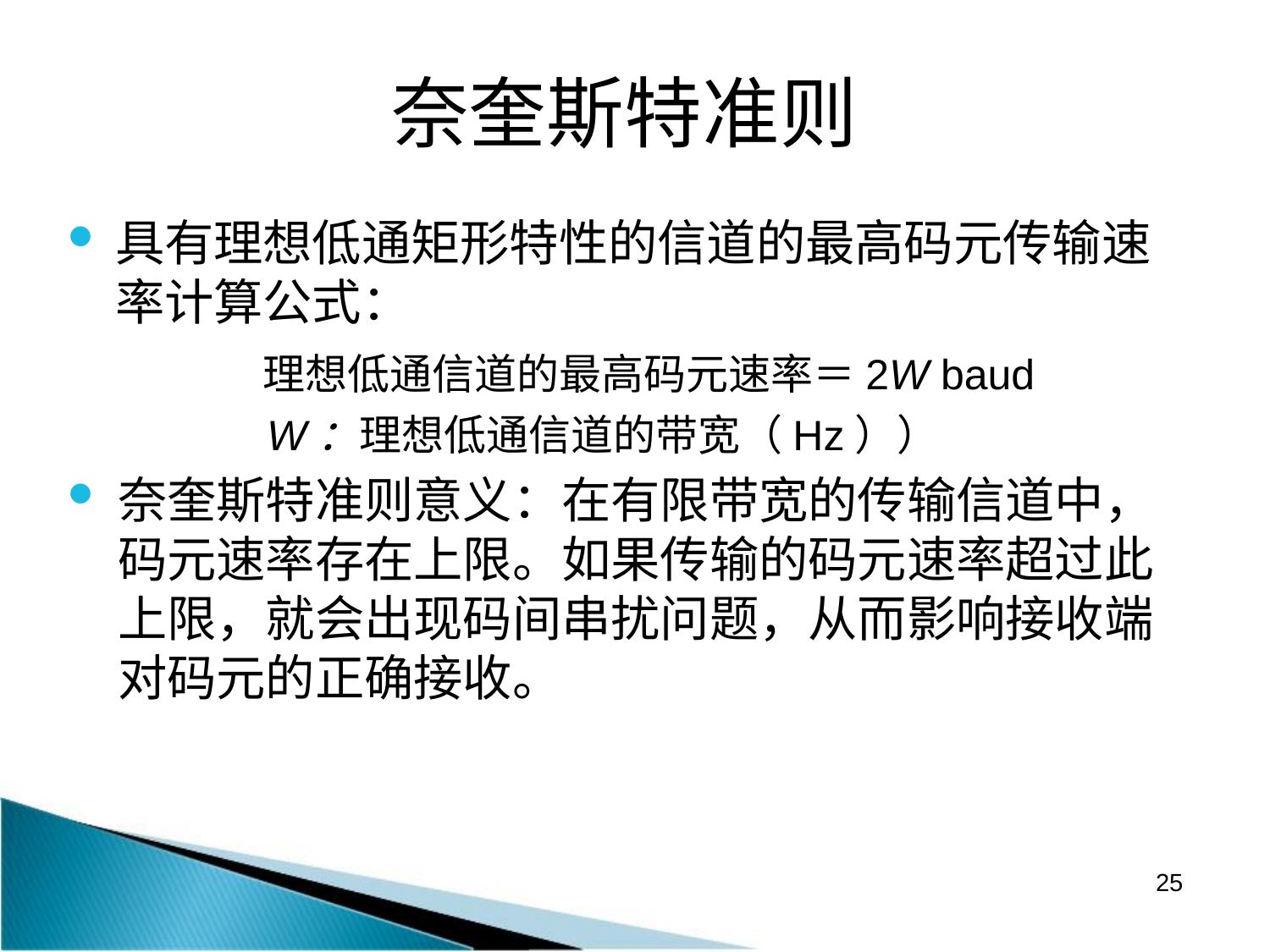

# 奈奎斯特准则
具有理想低通矩形特性的信道的最高码元传输速率计算公式：
	理想低通信道的最高码元速率＝2W baud
W：理想低通信道的带宽（Hz））
奈奎斯特准则意义：在有限带宽的传输信道中，码元速率存在上限。如果传输的码元速率超过此上限，就会出现码间串扰问题，从而影响接收端对码元的正确接收。
25